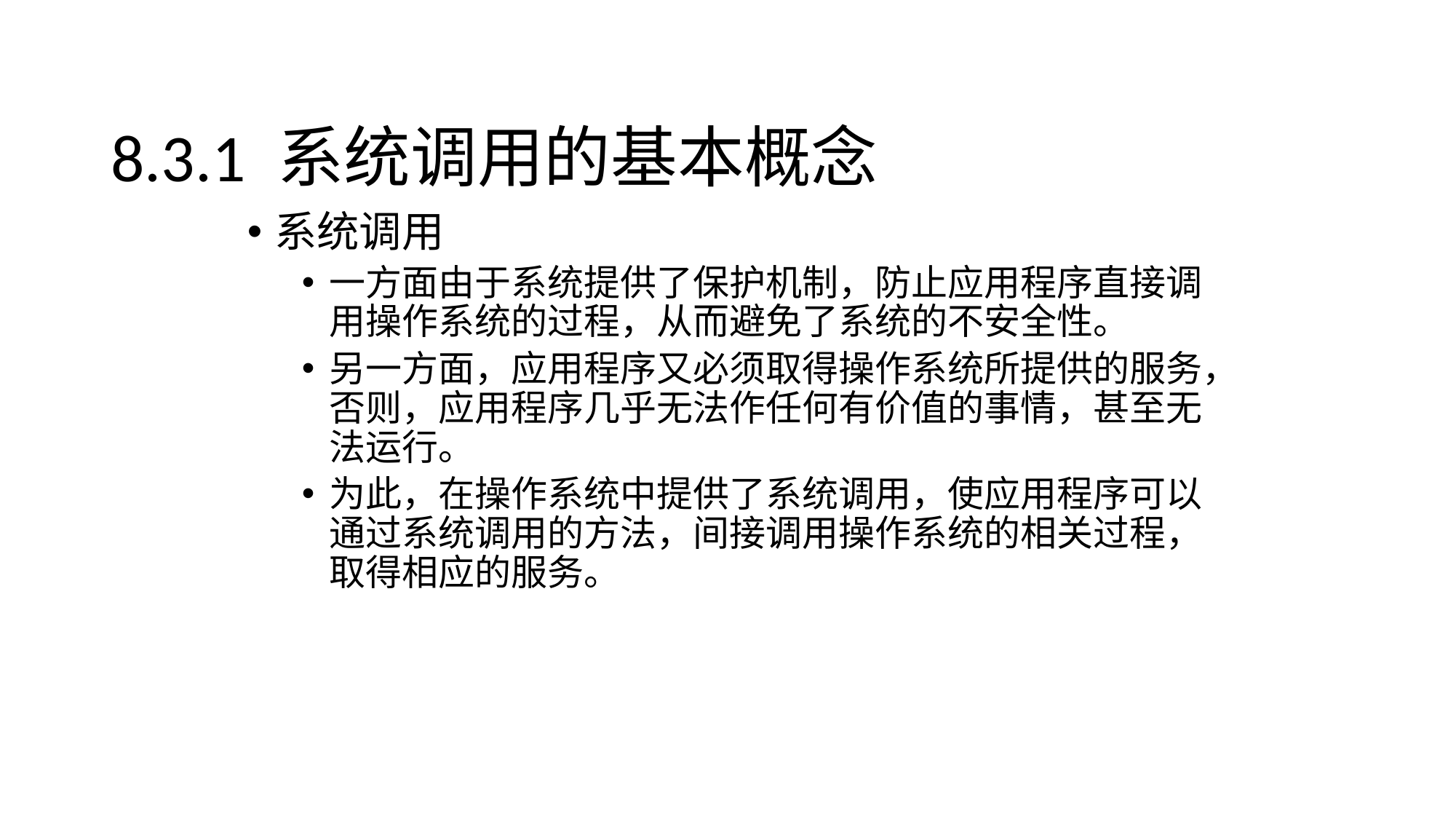

# 8.3.1 系统调用的基本概念
系统调用
一方面由于系统提供了保护机制，防止应用程序直接调用操作系统的过程，从而避免了系统的不安全性。
另一方面，应用程序又必须取得操作系统所提供的服务，否则，应用程序几乎无法作任何有价值的事情，甚至无法运行。
为此，在操作系统中提供了系统调用，使应用程序可以通过系统调用的方法，间接调用操作系统的相关过程，取得相应的服务。
4